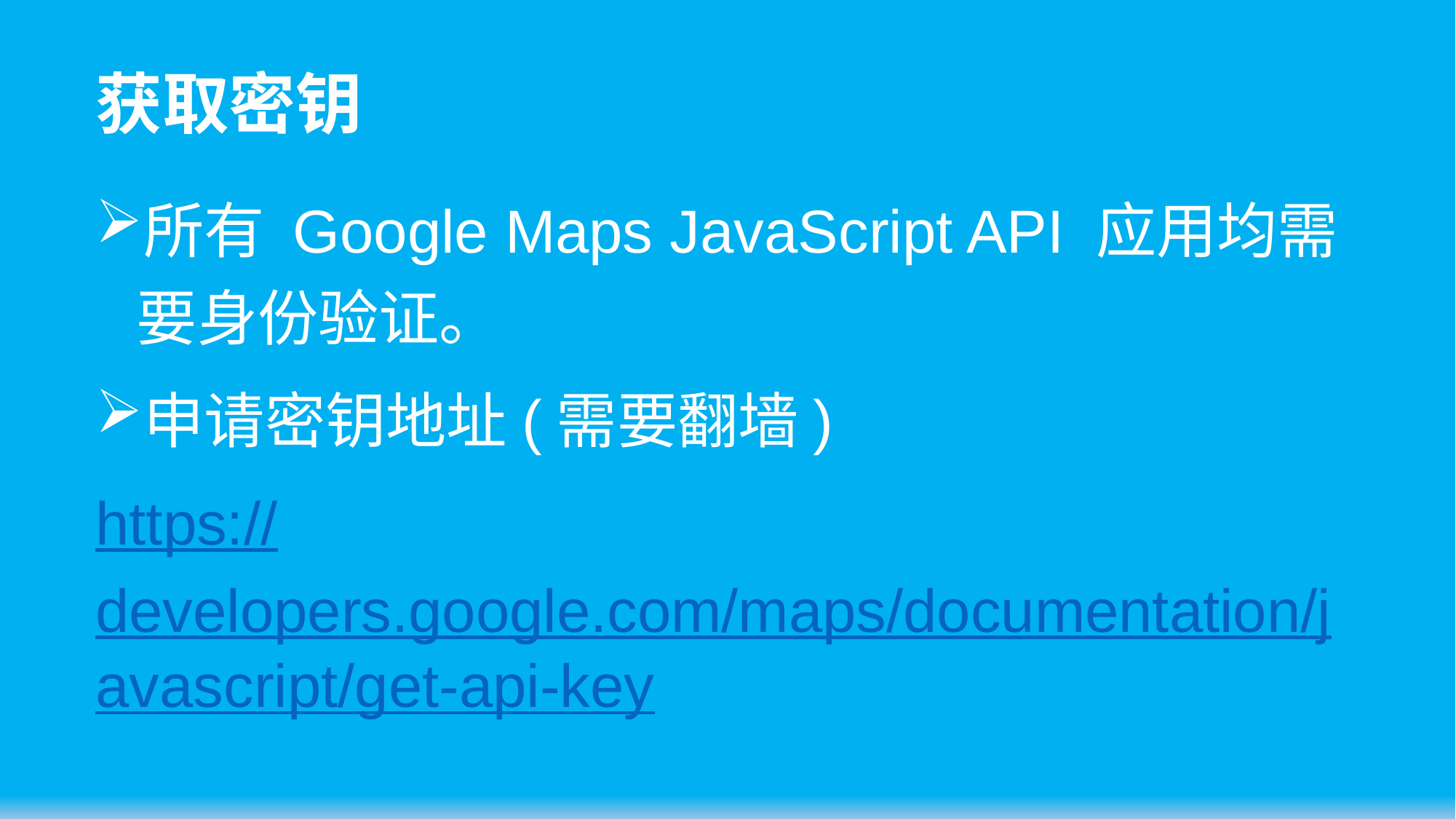

# 获取密钥
所有 Google Maps JavaScript API 应用均需要身份验证。
申请密钥地址(需要翻墙)
https://developers.google.com/maps/documentation/javascript/get-api-key